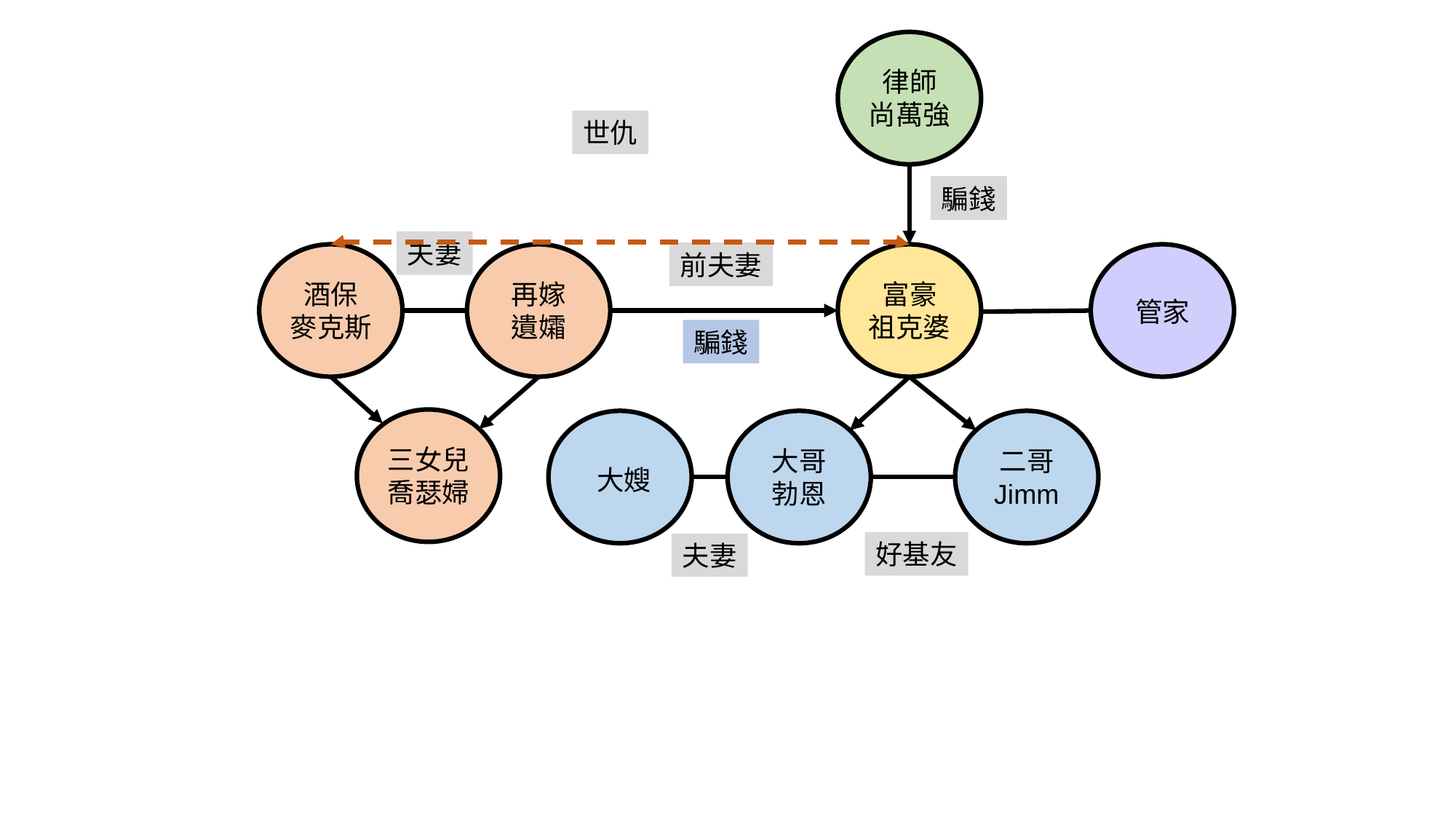

律師
尚萬強
世仇
騙錢
夫妻
前夫妻

酒保
麥克斯
再嫁
遺孀
富豪
祖克婆
管家
騙錢

三女兒
喬瑟婦
大哥
勃恩
二哥
Jimm
大嫂
好基友
夫妻